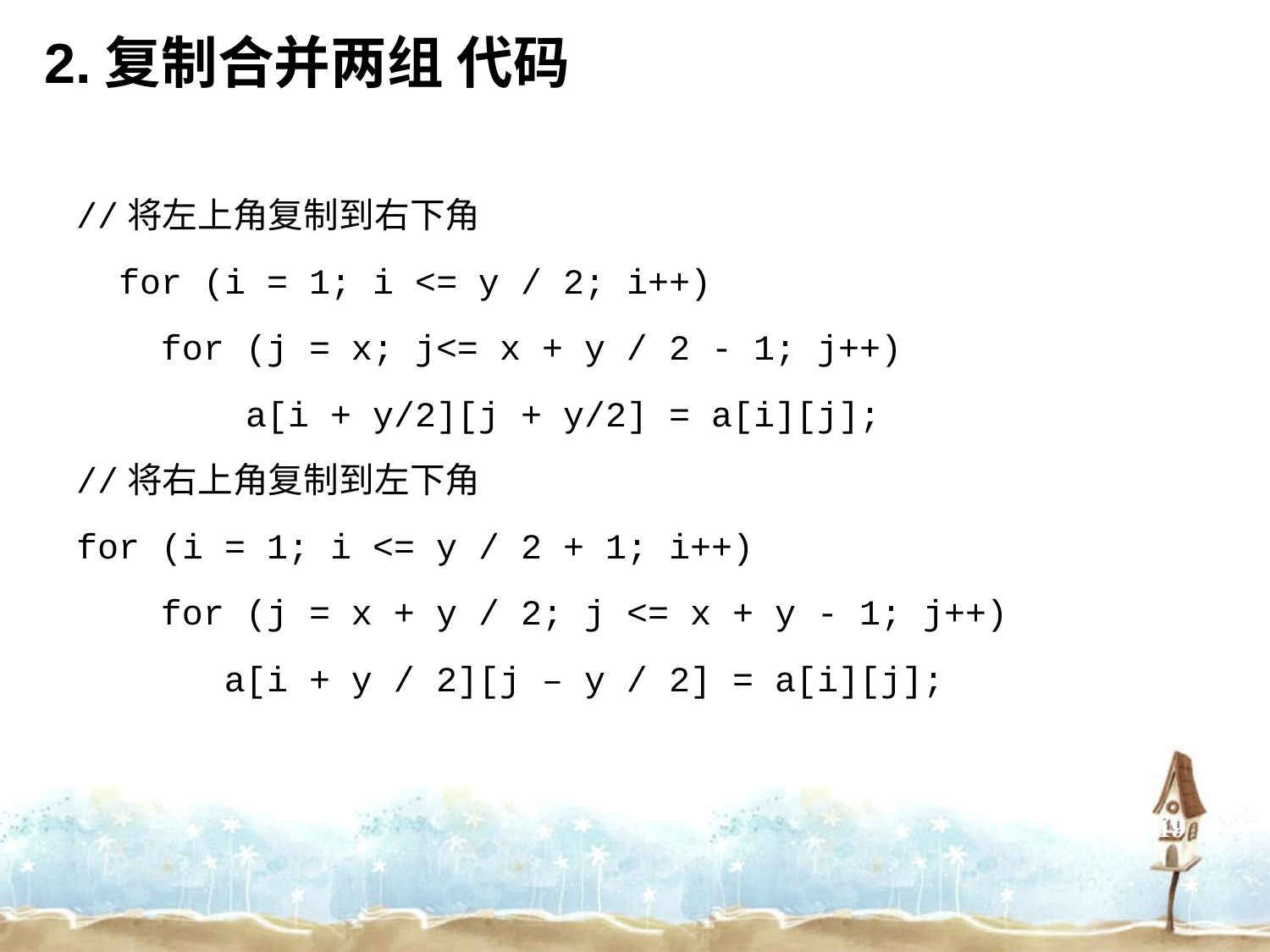

2.复制合并两组 代码
//将左上角复制到右下角
  for (i = 1; i <= y / 2; i++)
    for (j = x; j<= x + y / 2 - 1; j++)
        a[i + y/2][j + y/2] = a[i][j];
//将右上角复制到左下角
for (i = 1; i <= y / 2 + 1; i++)
    for (j = x + y / 2; j <= x + y - 1; j++)
       a[i + y / 2][j – y / 2] = a[i][j];
19